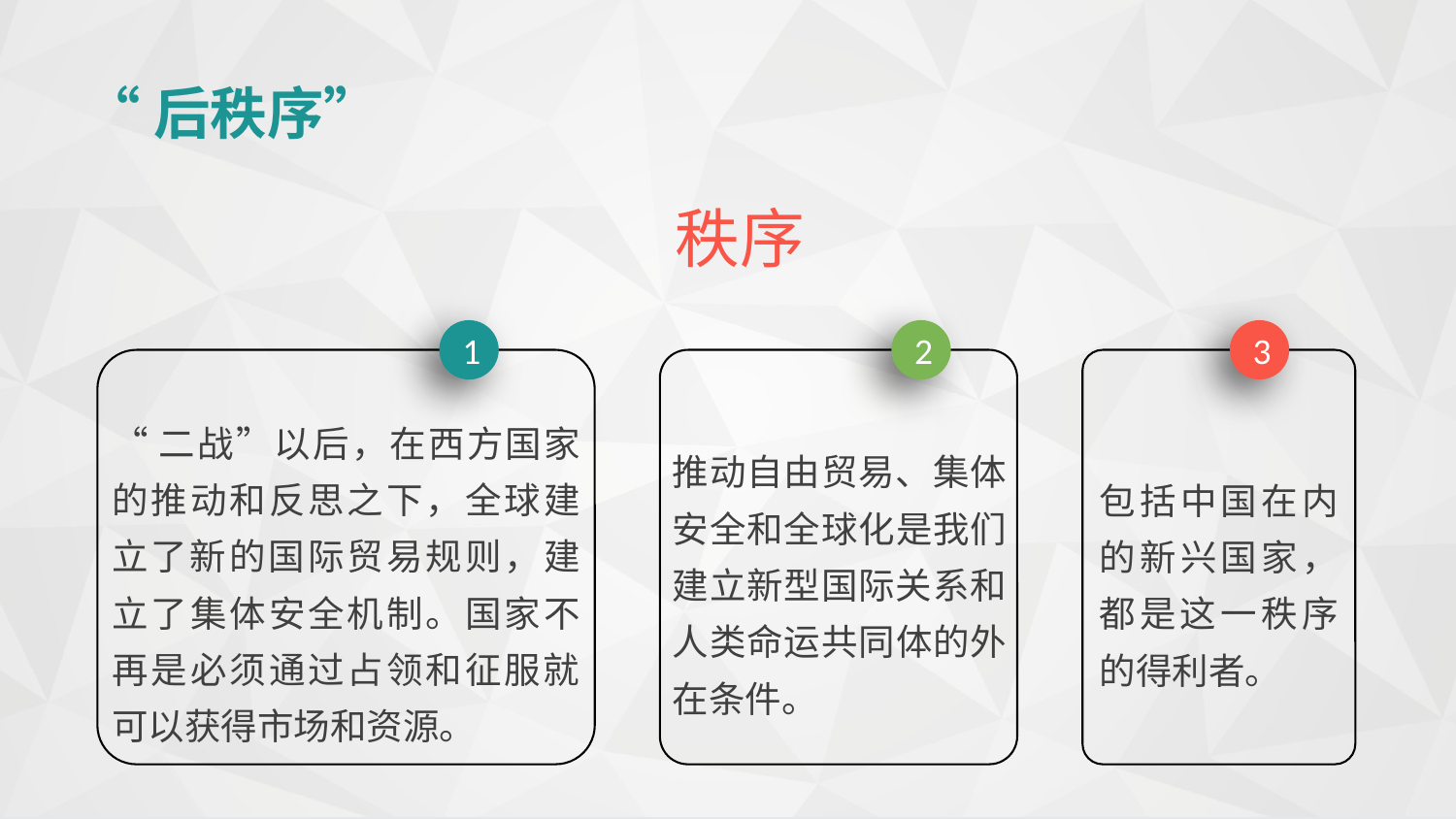

“后秩序”
秩序
2
1
3

“二战”以后，在西方国家的推动和反思之下，全球建立了新的国际贸易规则，建立了集体安全机制。国家不再是必须通过占领和征服就可以获得市场和资源。
推动自由贸易、集体安全和全球化是我们建立新型国际关系和人类命运共同体的外在条件。
包括中国在内的新兴国家，都是这一秩序的得利者。